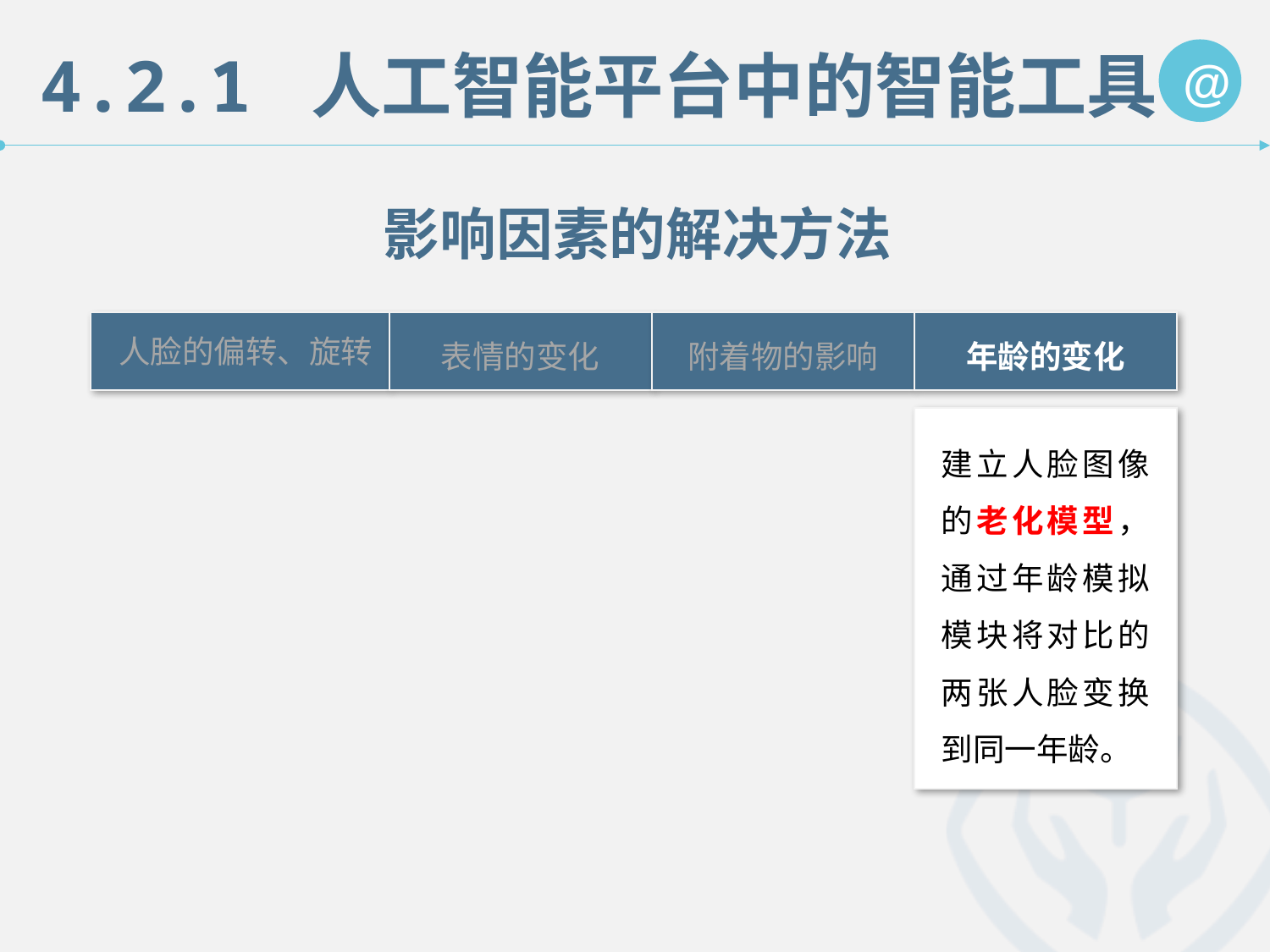

4.2.1 人工智能平台中的智能工具
@
影响因素的解决方法

人脸的偏转、旋转
表情的变化
附着物的影响
年龄的变化

建立人脸图像的老化模型，通过年龄模拟模块将对比的两张人脸变换到同一年龄。